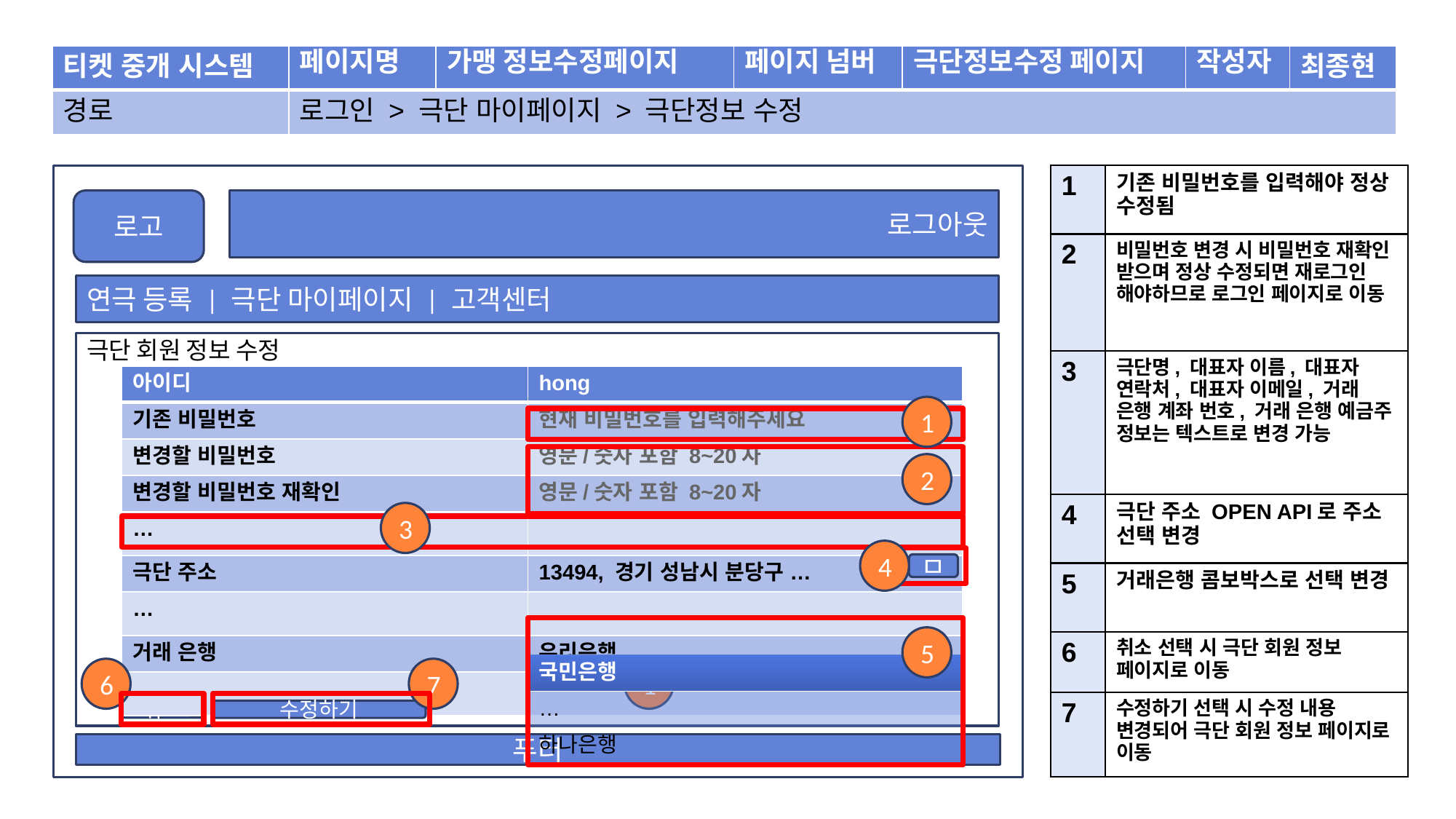

| 티켓 중개 시스템 | 페이지명 | 가맹 정보수정페이지 | 페이지 넘버 | 극단정보수정 페이지 | 작성자 | 최종현 |
| --- | --- | --- | --- | --- | --- | --- |
| 경로 | 로그인 > 극단 마이페이지 > 극단정보 수정 |  |  |  |  |  |
| 1 | 기존 비밀번호를 입력해야 정상 수정됨 |
| --- | --- |
| 2 | 비밀번호 변경 시 비밀번호 재확인 받으며 정상 수정되면 재로그인 해야하므로 로그인 페이지로 이동 |
| 3 | 극단명, 대표자 이름, 대표자 연락처, 대표자 이메일, 거래 은행 계좌 번호, 거래 은행 예금주 정보는 텍스트로 변경 가능 |
| 4 | 극단 주소 OPEN API로 주소 선택 변경 |
| 5 | 거래은행 콤보박스로 선택 변경 |
| 6 | 취소 선택 시 극단 회원 정보 페이지로 이동 |
| 7 | 수정하기 선택 시 수정 내용 변경되어 극단 회원 정보 페이지로 이동 |

로고
로그아웃
연극 등록 | 극단 마이페이지 | 고객센터
극단 회원 정보 수정

| 아이디 | hong |
| --- | --- |
| 기존 비밀번호 | 현재 비밀번호를 입력해주세요 |
| 변경할 비밀번호 | 영문/숫자 포함 8~20자 |
| 변경할 비밀번호 재확인 | 영문/숫자 포함 8~20자 |
| … |  |
| 극단 주소 | 13494, 경기 성남시 분당구 … |
| … |  |
| 거래 은행 | 우리은행 |
| … |  |
1

2
3

4

ㅁ

5
| 국민은행 |
| --- |
| … |
| 하나은행 |
6
7
1

취소
수정하기
푸터